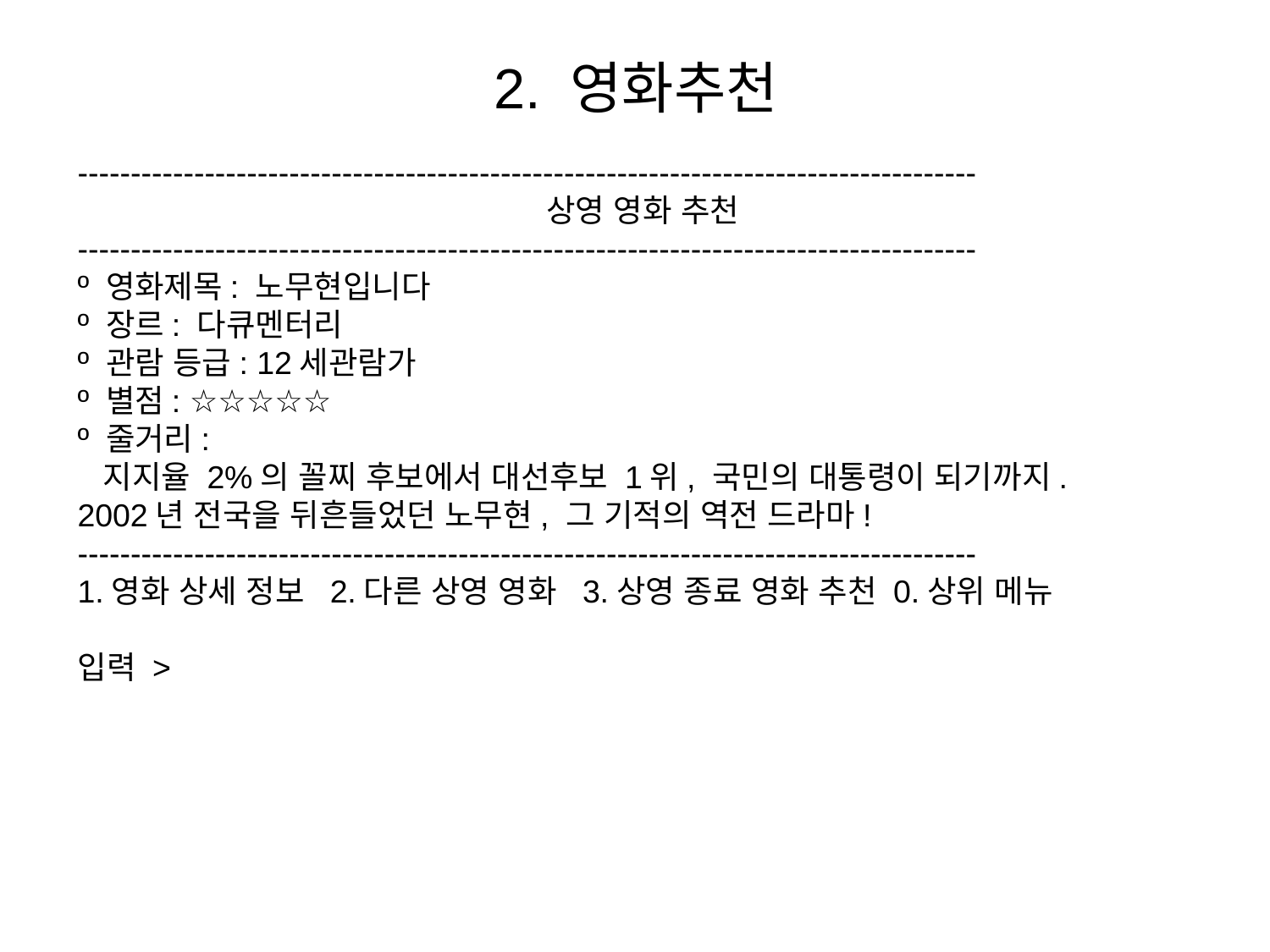

2. 영화추천
-------------------------------------------------------------------------------------
			         상영 영화 추천
-------------------------------------------------------------------------------------
º 영화제목: 노무현입니다
º 장르: 다큐멘터리
º 관람 등급: 12세관람가
º 별점: ☆☆☆☆☆
º 줄거리:
  지지율 2%의 꼴찌 후보에서 대선후보 1위, 국민의 대통령이 되기까지.
2002년 전국을 뒤흔들었던 노무현, 그 기적의 역전 드라마!
-------------------------------------------------------------------------------------
1.영화 상세 정보  2.다른 상영 영화  3.상영 종료 영화 추천 0.상위 메뉴

입력 >